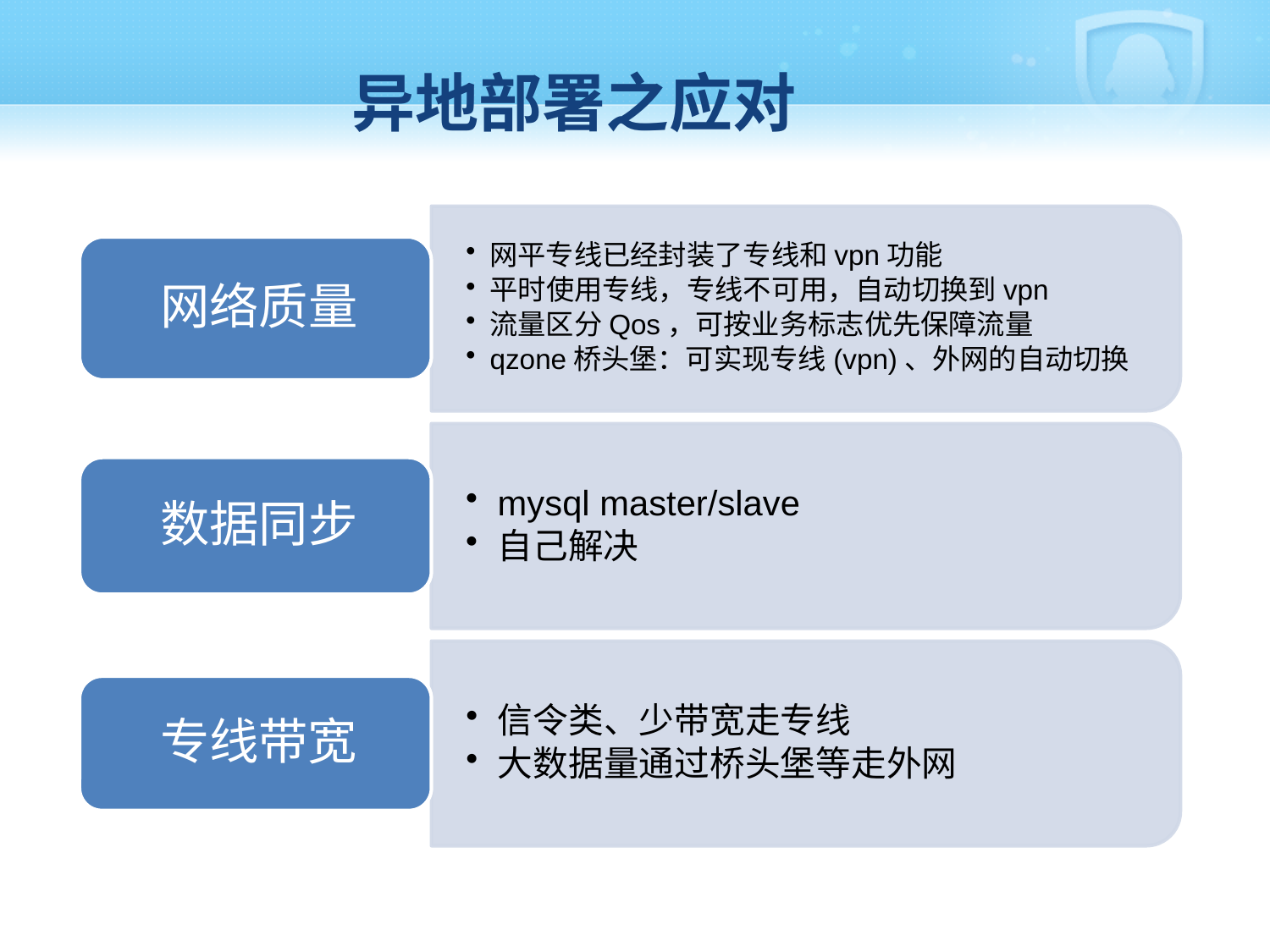

# 异地部署之应对
网平专线已经封装了专线和vpn功能
平时使用专线，专线不可用，自动切换到vpn
流量区分Qos，可按业务标志优先保障流量
qzone桥头堡：可实现专线(vpn)、外网的自动切换
网络质量
mysql master/slave
自己解决
数据同步
信令类、少带宽走专线
大数据量通过桥头堡等走外网
专线带宽